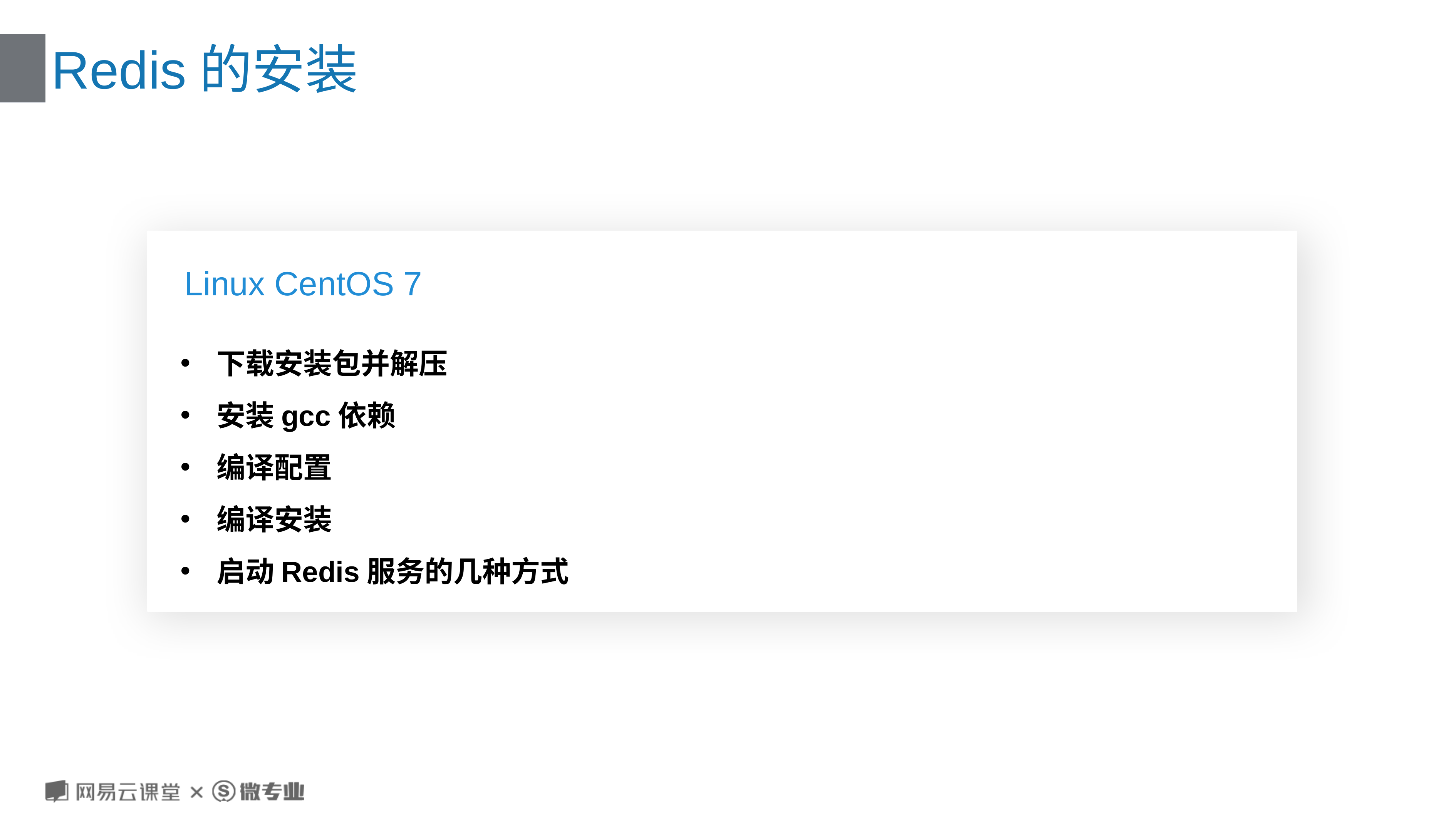

# Redis的安装

Linux CentOS 7
下载安装包并解压
安装gcc依赖
编译配置
编译安装
启动Redis服务的几种方式